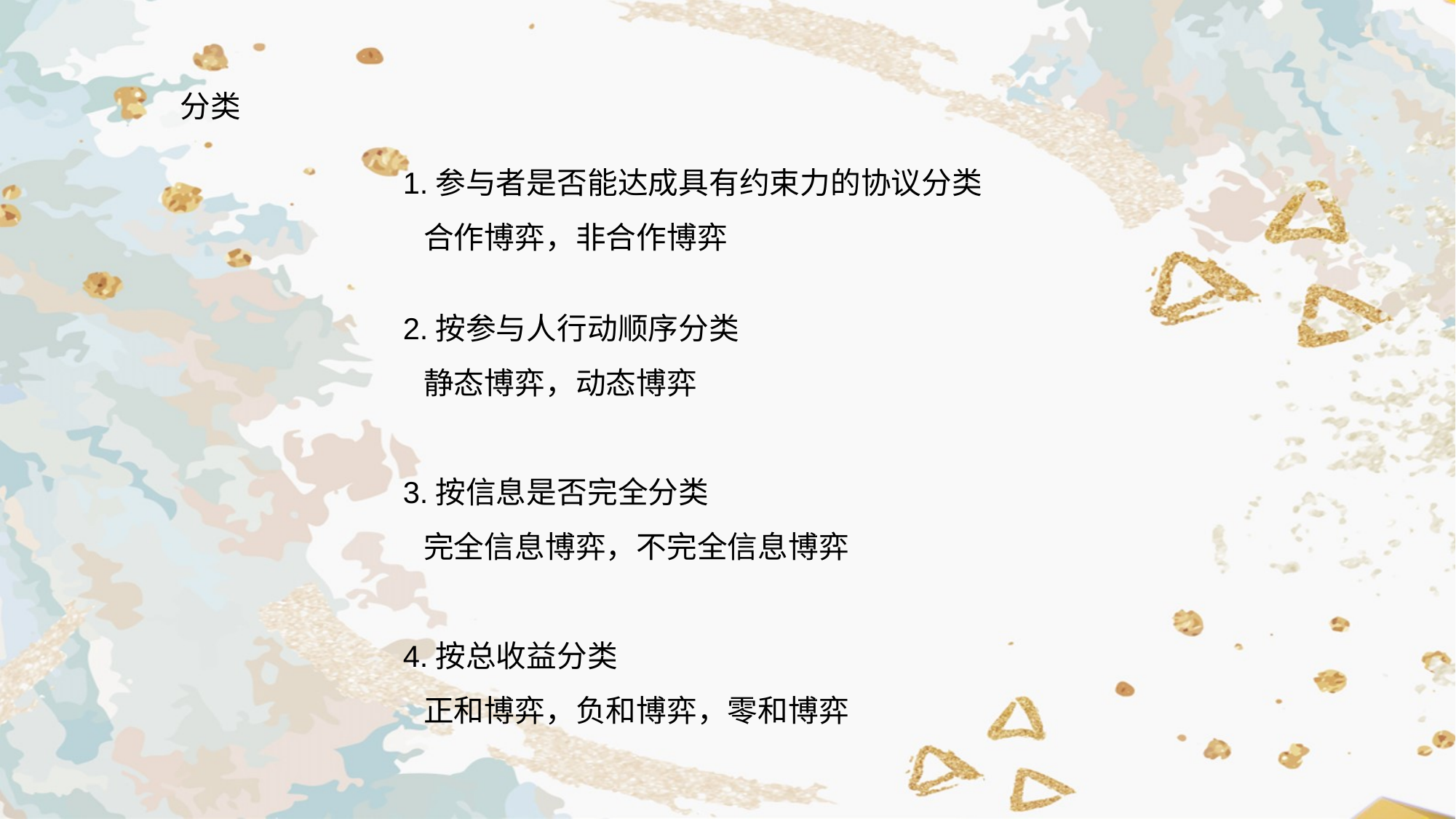

分类
1.参与者是否能达成具有约束力的协议分类
  合作博弈，非合作博弈

2.按参与人行动顺序分类
  静态博弈，动态博弈

3.按信息是否完全分类
  完全信息博弈，不完全信息博弈

4.按总收益分类
  正和博弈，负和博弈，零和博弈